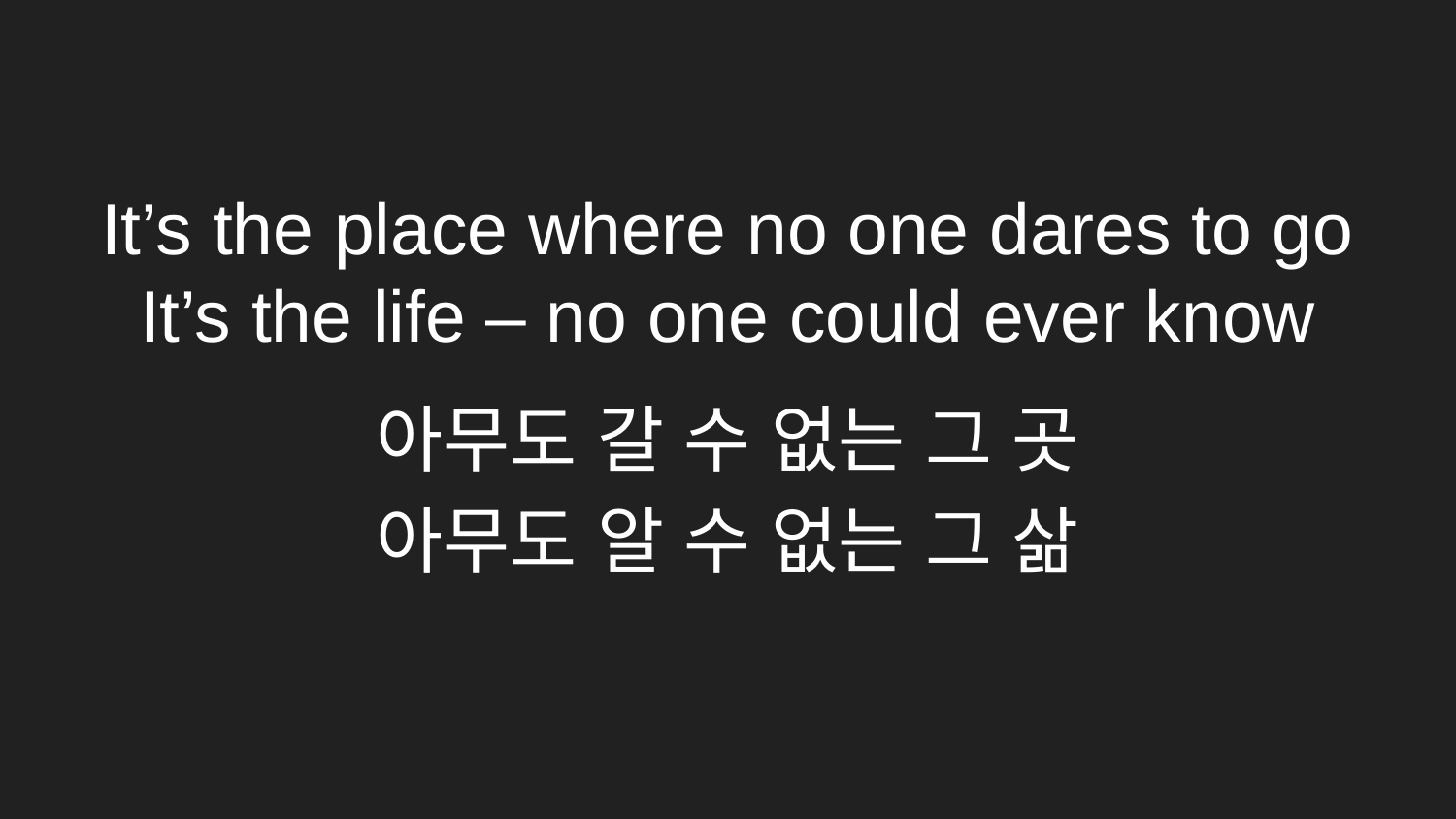

# It’s the place where no one dares to go It’s the life – no one could ever know
아무도 갈 수 없는 그 곳
아무도 알 수 없는 그 삶